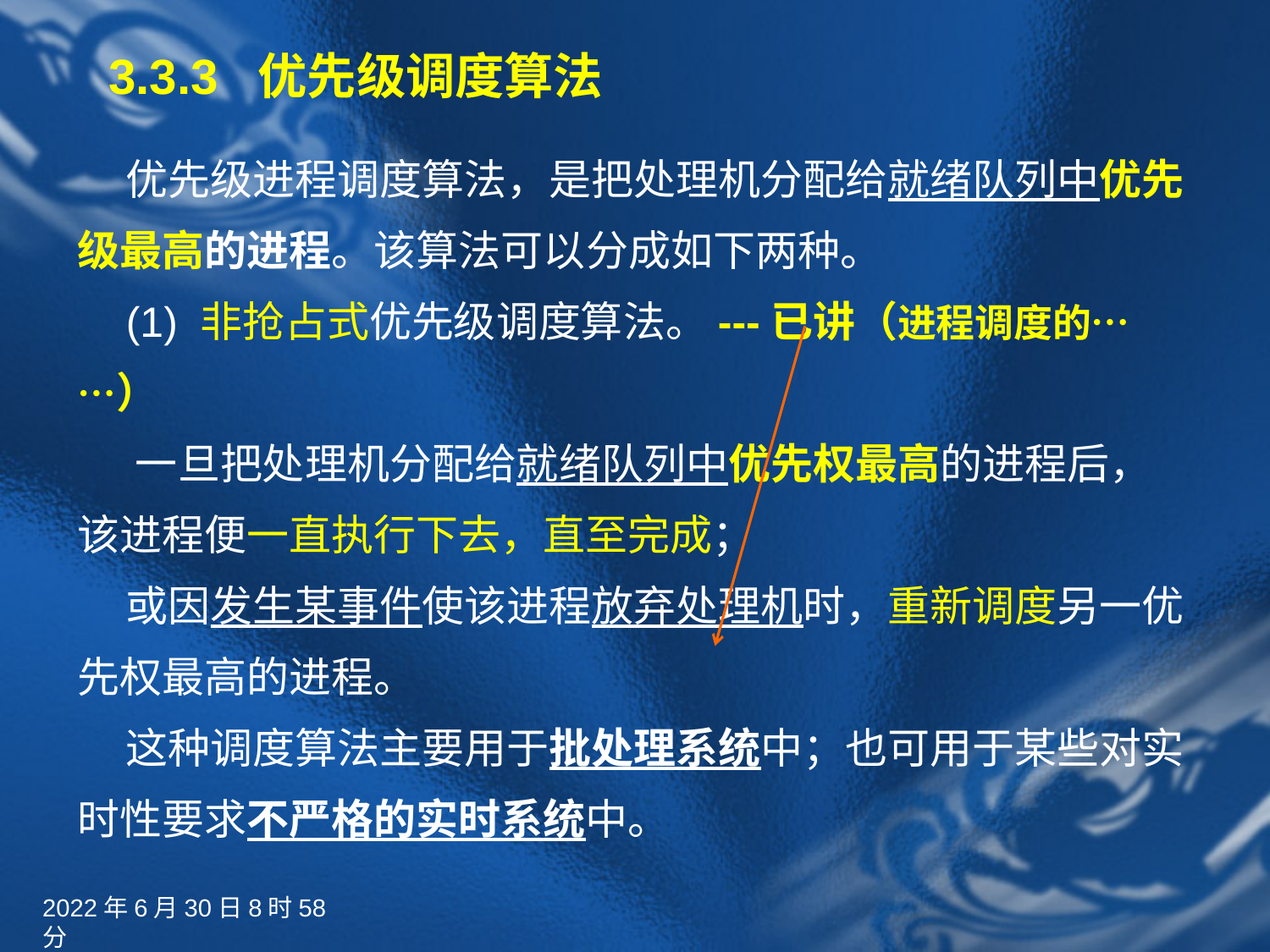

# 3.3.3  优先级调度算法
    优先级进程调度算法，是把处理机分配给就绪队列中优先级最高的进程。该算法可以分成如下两种。
    (1) 非抢占式优先级调度算法。---已讲（进程调度的……）
     一旦把处理机分配给就绪队列中优先权最高的进程后，该进程便一直执行下去，直至完成；
    或因发生某事件使该进程放弃处理机时，重新调度另一优先权最高的进程。
    这种调度算法主要用于批处理系统中；也可用于某些对实时性要求不严格的实时系统中。

2022年6月30日8时58分